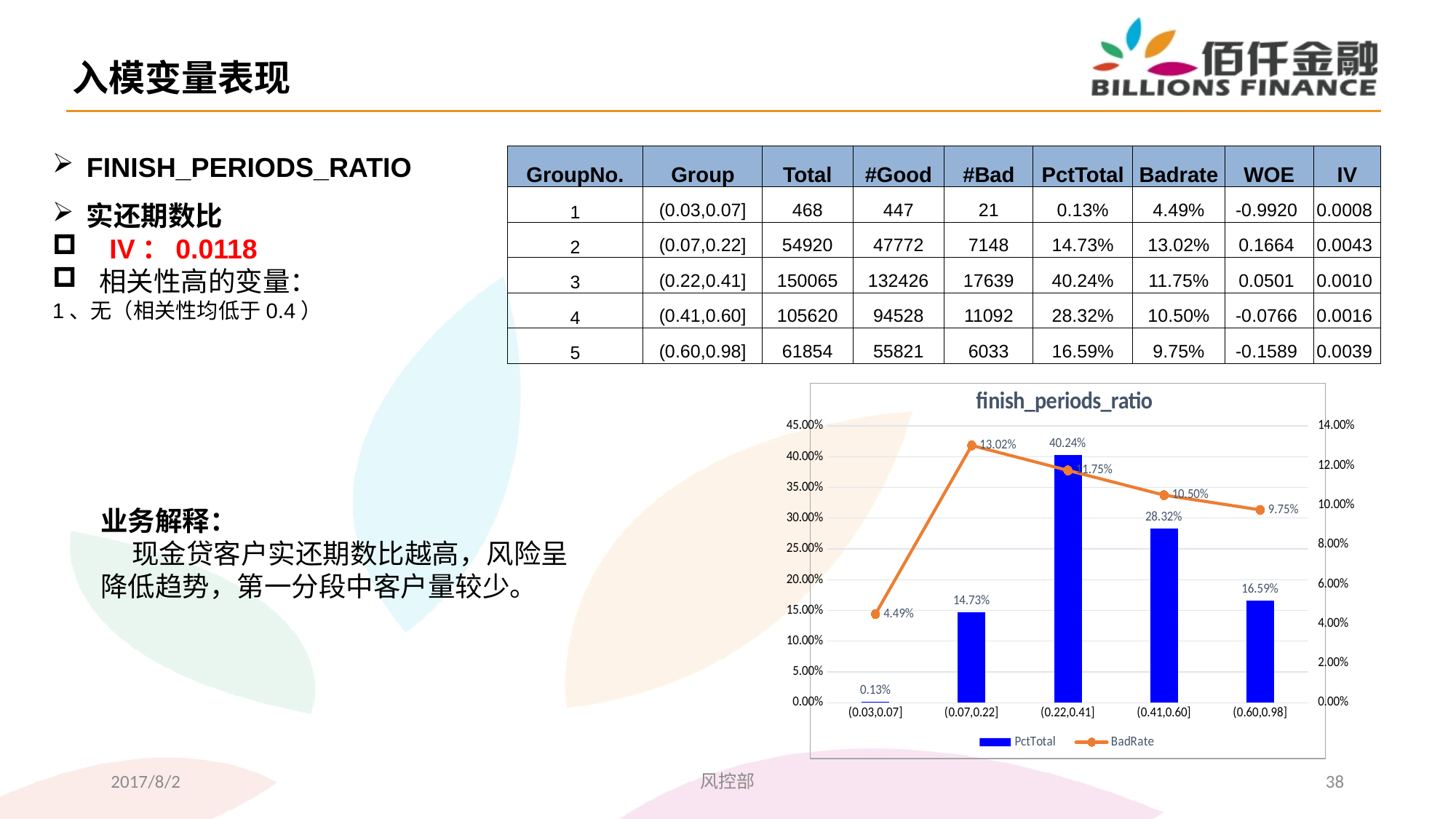

入模变量表现
FINISH_PERIODS_RATIO
实还期数比
   IV：0.0118
 相关性高的变量：
1、无（相关性均低于0.4）
| GroupNo. | Group | Total | #Good | #Bad | PctTotal | Badrate | WOE | IV |
| --- | --- | --- | --- | --- | --- | --- | --- | --- |
| 1 | (0.03,0.07] | 468 | 447 | 21 | 0.13% | 4.49% | -0.9920 | 0.0008 |
| 2 | (0.07,0.22] | 54920 | 47772 | 7148 | 14.73% | 13.02% | 0.1664 | 0.0043 |
| 3 | (0.22,0.41] | 150065 | 132426 | 17639 | 40.24% | 11.75% | 0.0501 | 0.0010 |
| 4 | (0.41,0.60] | 105620 | 94528 | 11092 | 28.32% | 10.50% | -0.0766 | 0.0016 |
| 5 | (0.60,0.98] | 61854 | 55821 | 6033 | 16.59% | 9.75% | -0.1589 | 0.0039 |

### Chart: finish_periods_ratio

| Category | PctTotal | BadRate |
|---|---|---|
| (0.03,0.07] | 0.0012549372933576813 | 0.04487179487179487 |
| (0.07,0.22] | 0.1472674276735125 | 0.13015294974508376 |
| (0.22,0.41] | 0.40239778830709494 | 0.11754239829407256 |
| (0.41,0.60] | 0.2832189677872613 | 0.10501798901723158 |
| (0.60,0.98] | 0.16586087893877355 | 0.09753613347560385 |
业务解释：
    现金贷客户实还期数比越高，风险呈降低趋势，第一分段中客户量较少。
2017/8/2
风控部
38